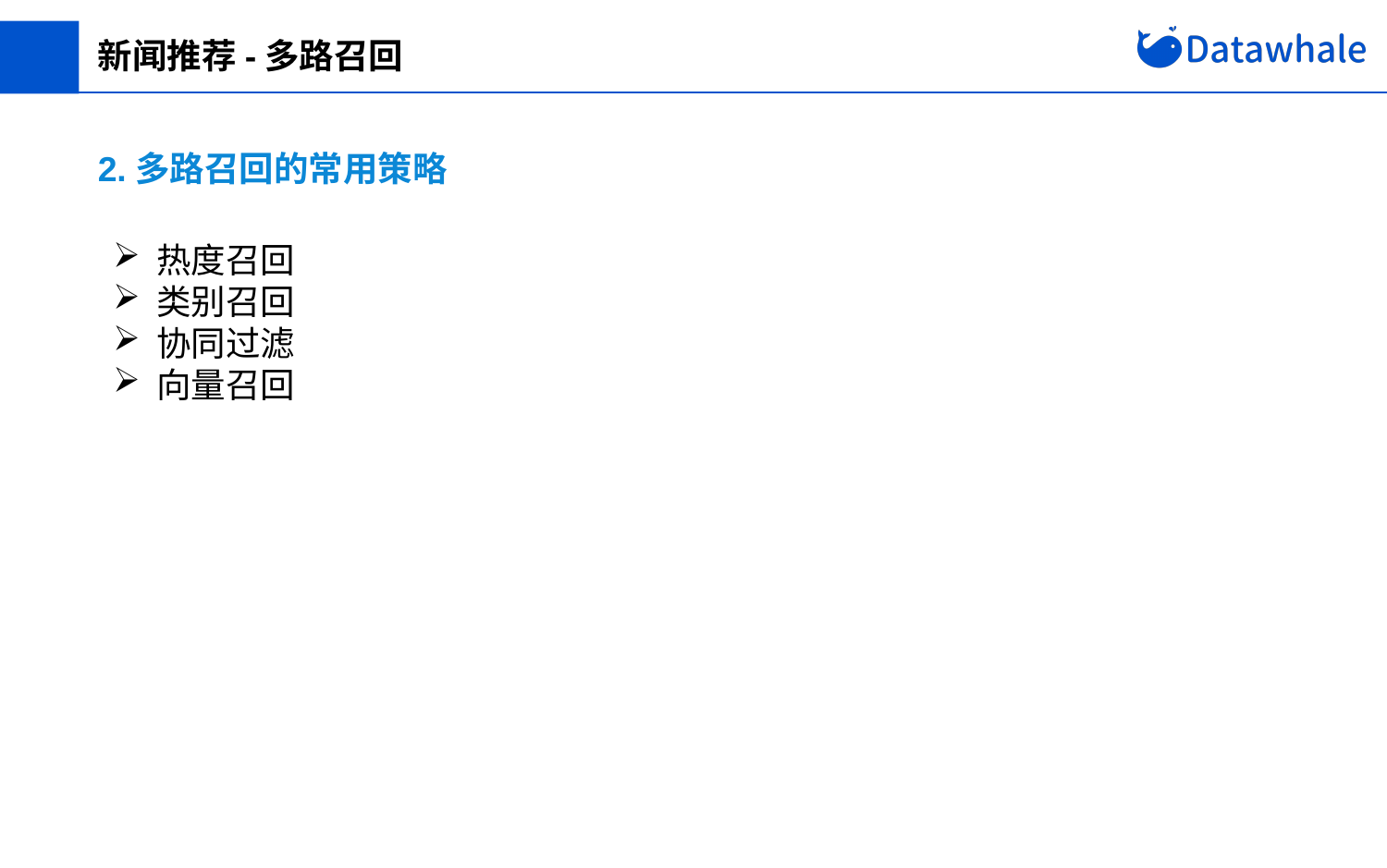

新闻推荐-多路召回
2.多路召回的常用策略
热度召回
类别召回
协同过滤
向量召回